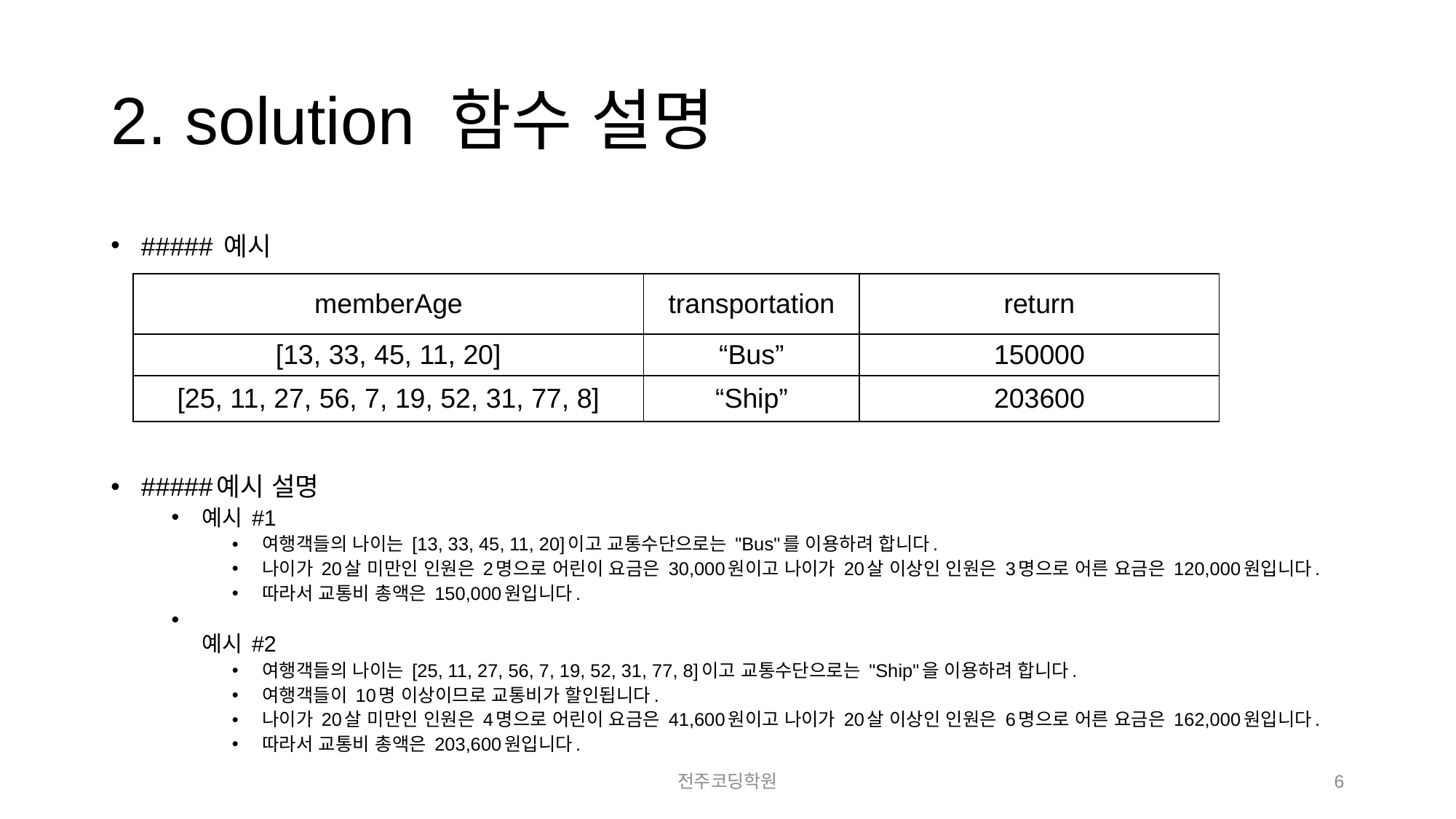

# 2. solution 함수 설명
##### 예시

#####예시 설명
예시 #1
여행객들의 나이는 [13, 33, 45, 11, 20]이고 교통수단으로는 "Bus"를 이용하려 합니다.
나이가 20살 미만인 인원은 2명으로 어린이 요금은 30,000원이고 나이가 20살 이상인 인원은 3명으로 어른 요금은 120,000원입니다.
따라서 교통비 총액은 150,000원입니다.
예시 #2
여행객들의 나이는 [25, 11, 27, 56, 7, 19, 52, 31, 77, 8]이고 교통수단으로는 "Ship"을 이용하려 합니다.
여행객들이 10명 이상이므로 교통비가 할인됩니다.
나이가 20살 미만인 인원은 4명으로 어린이 요금은 41,600원이고 나이가 20살 이상인 인원은 6명으로 어른 요금은 162,000원입니다.
따라서 교통비 총액은 203,600원입니다.
| memberAge | transportation | return |
| --- | --- | --- |
| [13, 33, 45, 11, 20] | “Bus” | 150000 |
| [25, 11, 27, 56, 7, 19, 52, 31, 77, 8] | “Ship” | 203600 |
전주코딩학원
6